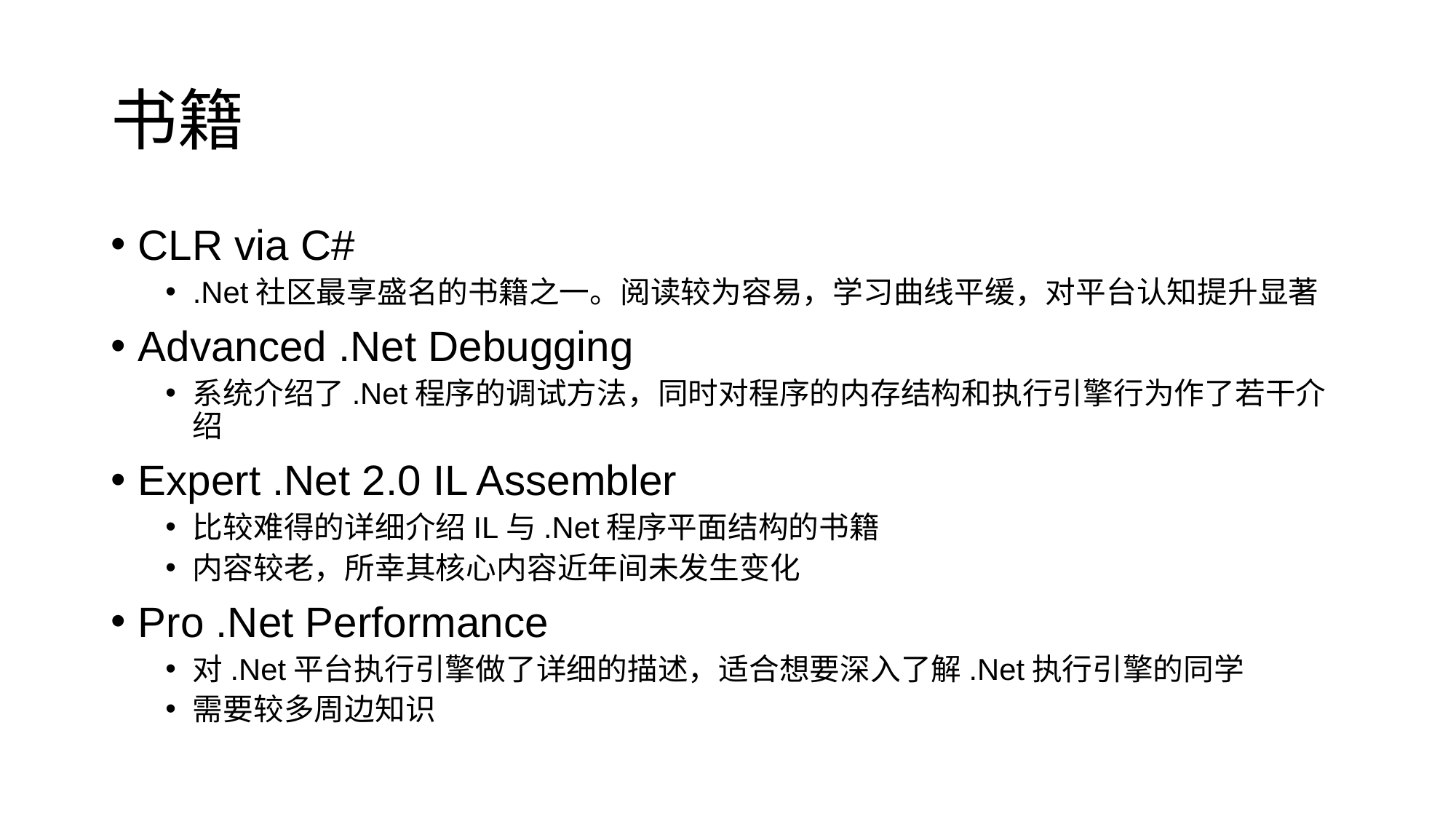

# 书籍
CLR via C#
.Net社区最享盛名的书籍之一。阅读较为容易，学习曲线平缓，对平台认知提升显著
Advanced .Net Debugging
系统介绍了.Net程序的调试方法，同时对程序的内存结构和执行引擎行为作了若干介绍
Expert .Net 2.0 IL Assembler
比较难得的详细介绍IL与.Net程序平面结构的书籍
内容较老，所幸其核心内容近年间未发生变化
Pro .Net Performance
对.Net平台执行引擎做了详细的描述，适合想要深入了解.Net执行引擎的同学
需要较多周边知识